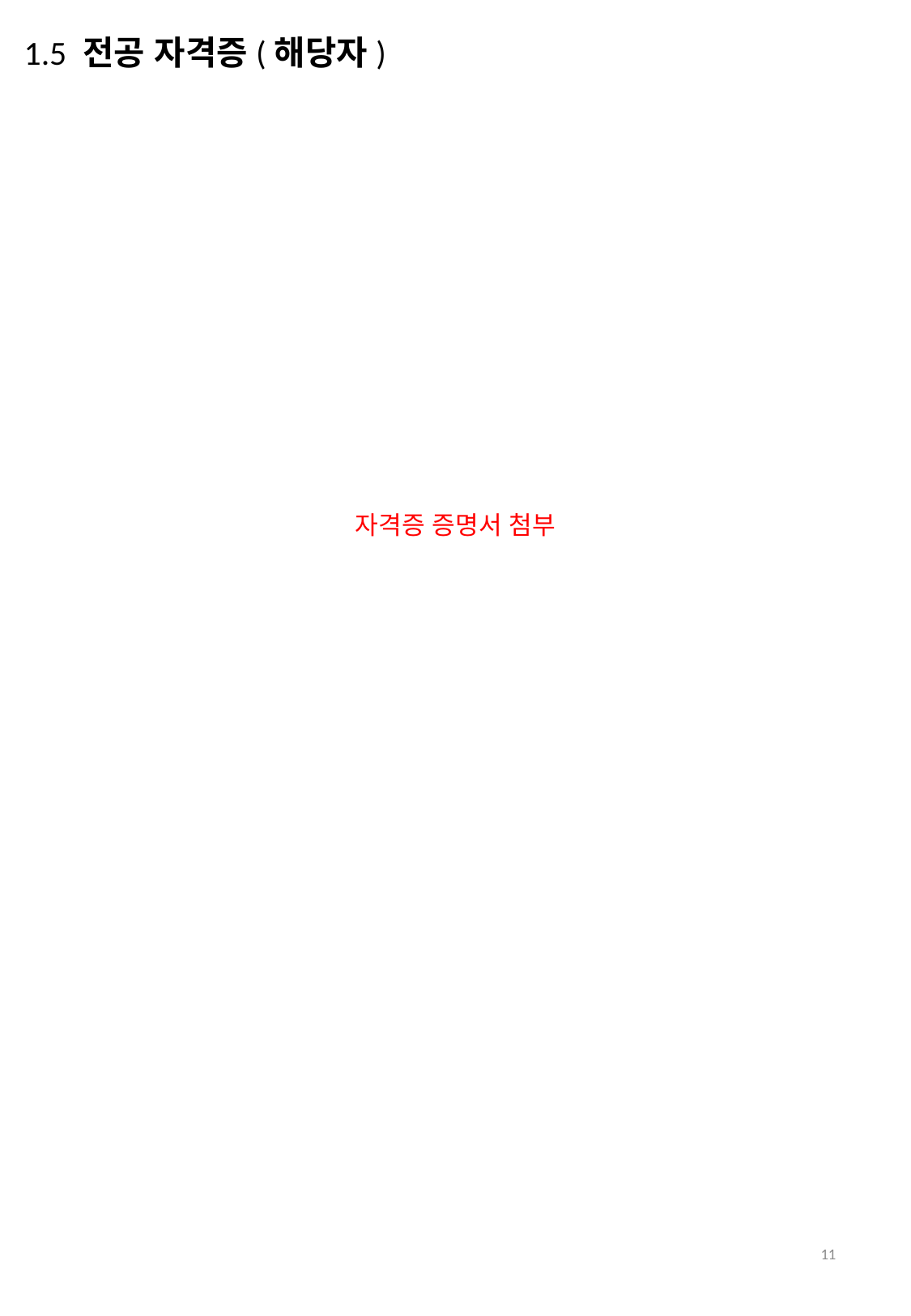

1.5 전공 자격증(해당자)
자격증 증명서 첨부
11